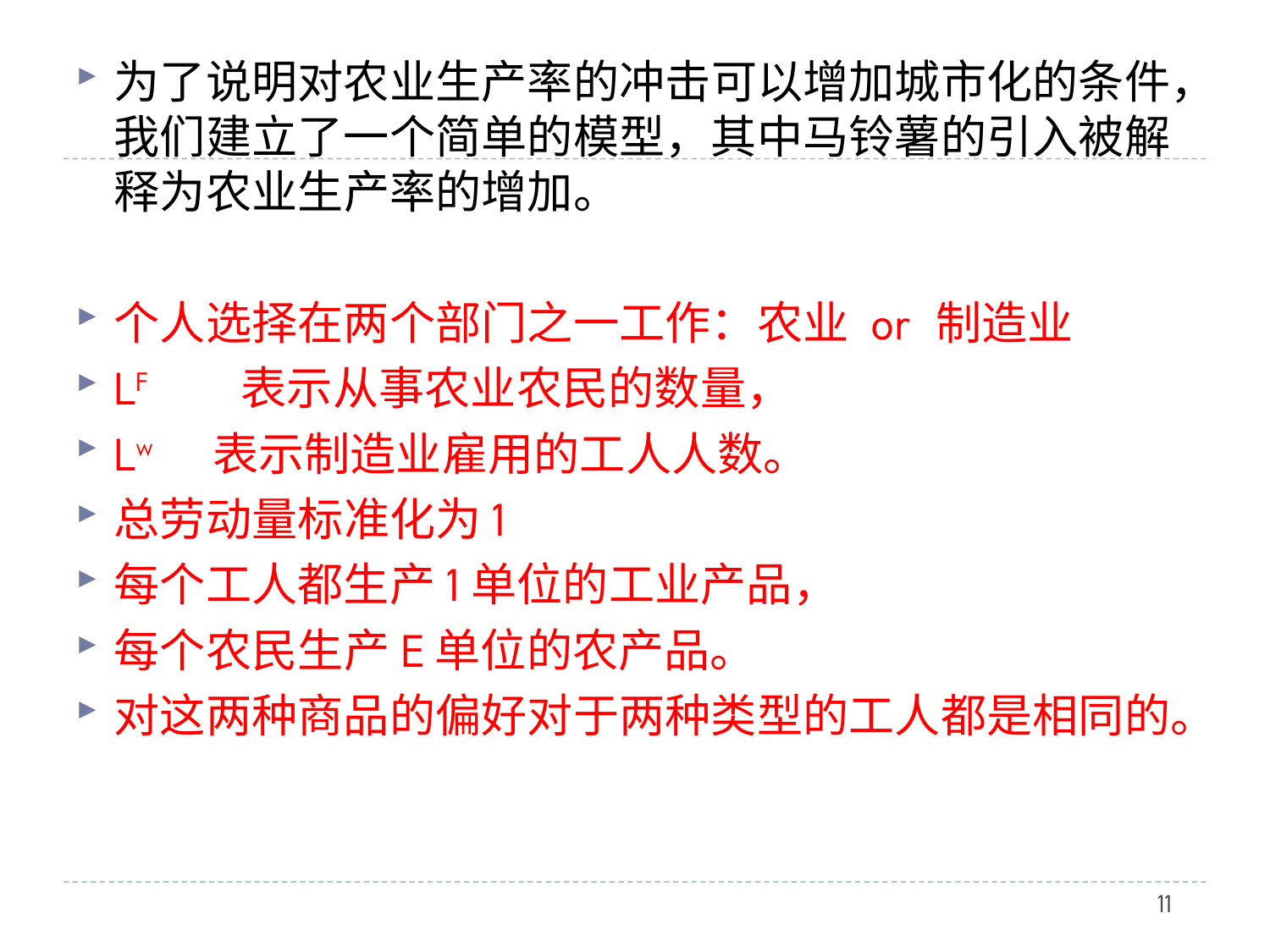

为了说明对农业生产率的冲击可以增加城市化的条件，我们建立了一个简单的模型，其中马铃薯的引入被解释为农业生产率的增加。

个人选择在两个部门之一工作：农业 or 制造业
LF	表示从事农业农民的数量，
Lw      表示制造业雇用的工人人数。
总劳动量标准化为1
每个工人都生产1单位的工业产品，
每个农民生产E单位的农产品。
对这两种商品的偏好对于两种类型的工人都是相同的。
11